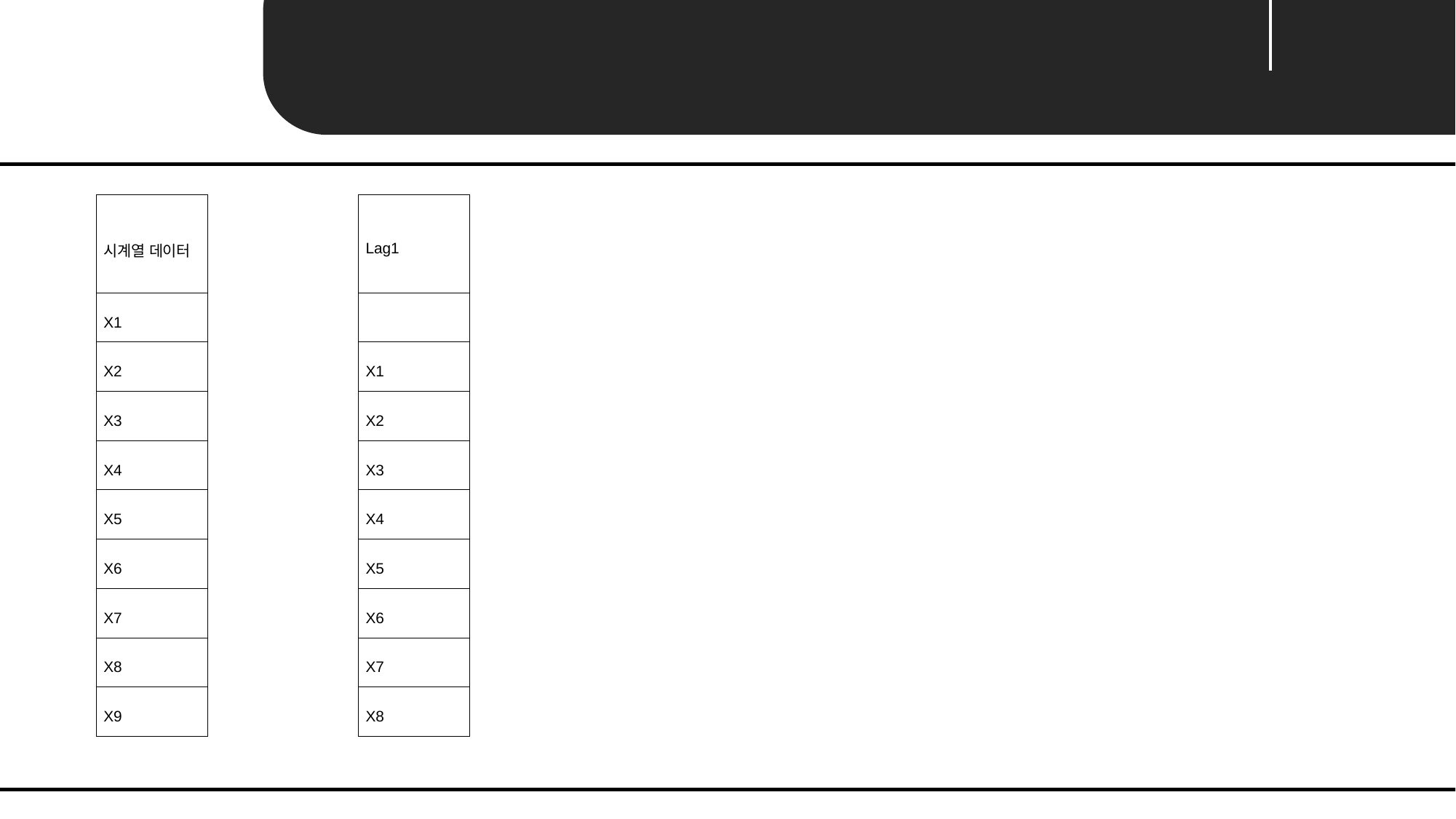

Unit  02-1 ㅣ ARIMA 모형
| Lag1 |
| --- |
|  |
| X1 |
| X2 |
| X3 |
| X4 |
| X5 |
| X6 |
| X7 |
| X8 |
| 시계열 데이터 |
| --- |
| X1 |
| X2 |
| X3 |
| X4 |
| X5 |
| X6 |
| X7 |
| X8 |
| X9 |